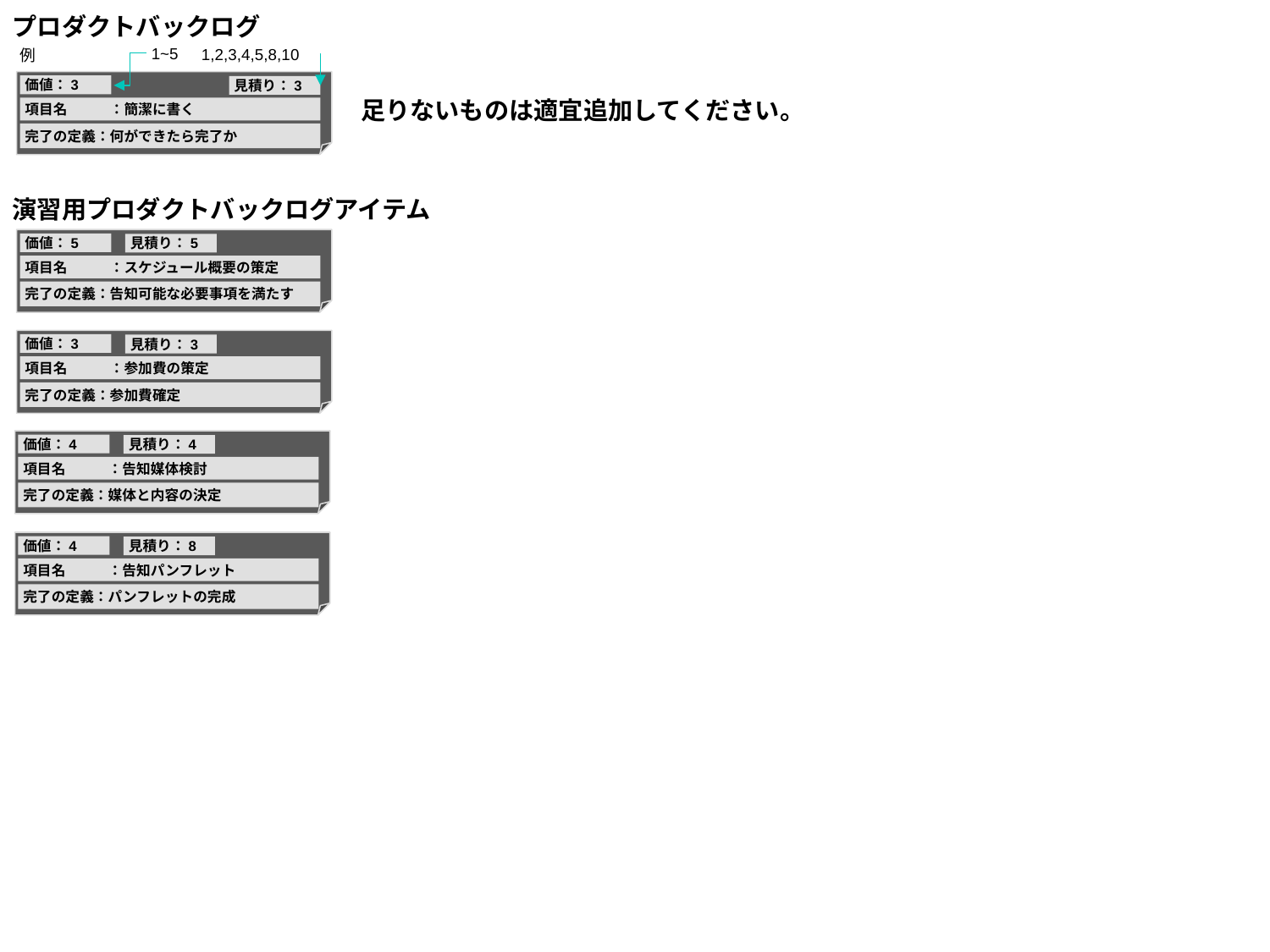

プロダクトバックログ
1~5
1,2,3,4,5,8,10
例

価値：3
見積り：3
項目名　　　：簡潔に書く
完了の定義：何ができたら完了か
足りないものは適宜追加してください。
演習用プロダクトバックログアイテム

価値：5
見積り：5
項目名　　　：スケジュール概要の策定
完了の定義：告知可能な必要事項を満たす

価値：3
見積り：3
項目名　　　：参加費の策定
完了の定義：参加費確定

価値：4
見積り：4
項目名　　　：告知媒体検討
完了の定義：媒体と内容の決定

価値：4
見積り：8
項目名　　　：告知パンフレット
完了の定義：パンフレットの完成